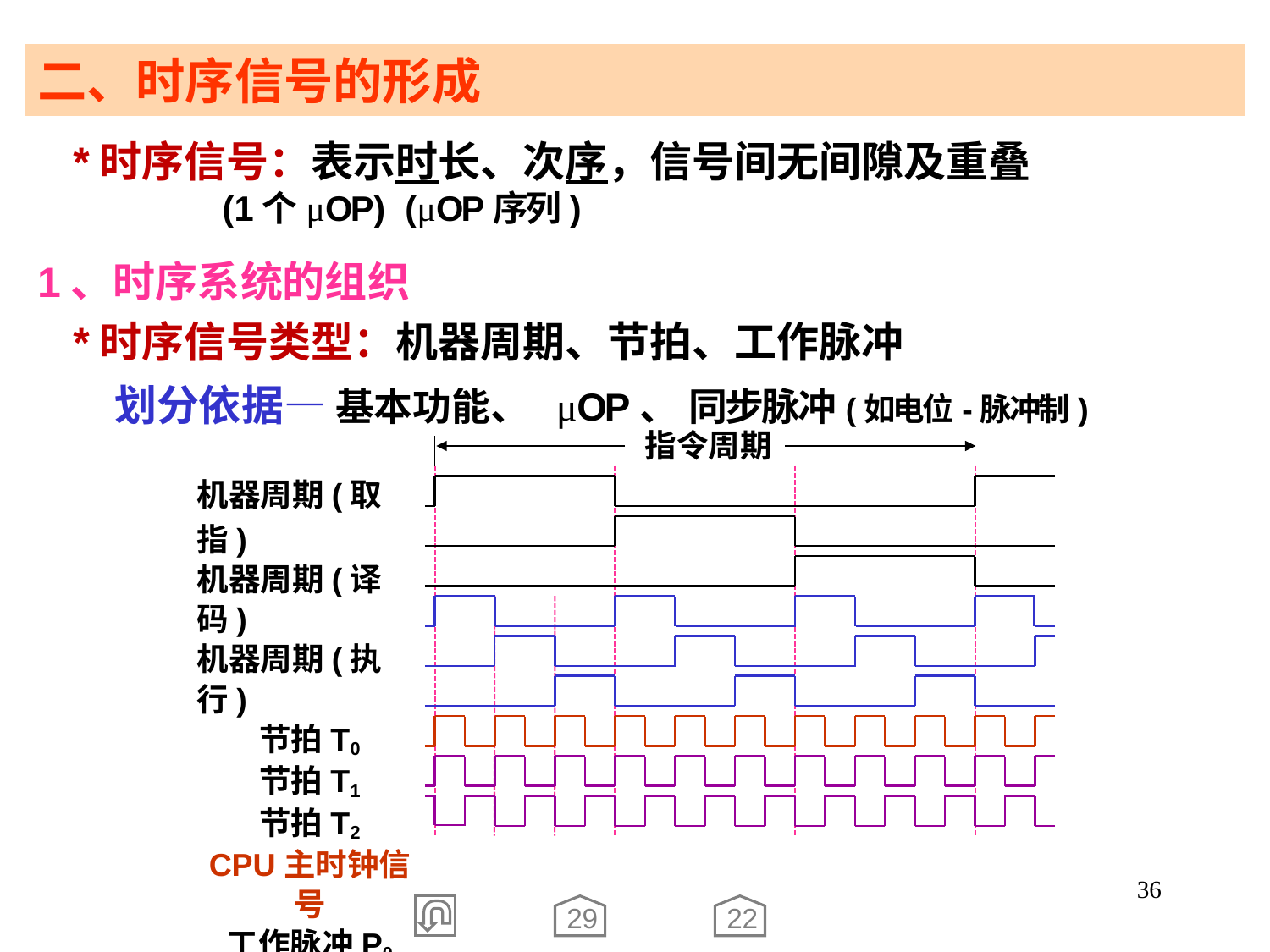

二、时序信号的形成
   *时序信号：表示时长、次序，信号间无间隙及重叠
                   (1个μOP)  (μOP序列)
1、时序系统的组织
   *时序信号类型：机器周期、节拍、工作脉冲
       划分依据— 基本功能、  μOP、  同步脉冲(如电位-脉冲制)
指令周期
机器周期(取指)
机器周期(译码)
机器周期(执行)
节拍T0
节拍T1
节拍T2
CPU主时钟信号
工作脉冲P0
工作脉冲P1
36

29

22